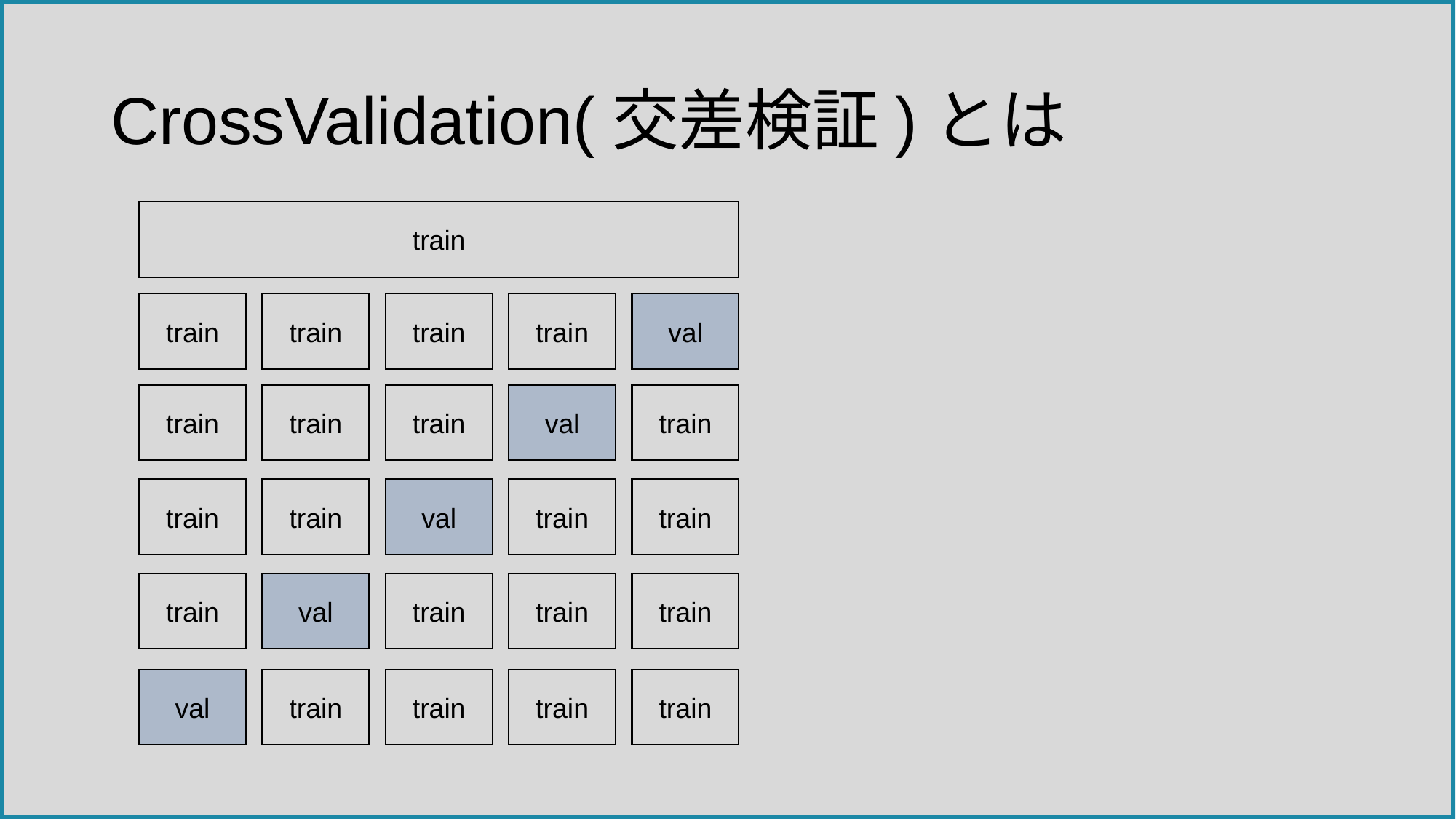

# CrossValidation(交差検証)とは
train
train
train
train
train
val
train
train
train
val
train
train
train
val
train
train
train
val
train
train
train
val
train
train
train
train